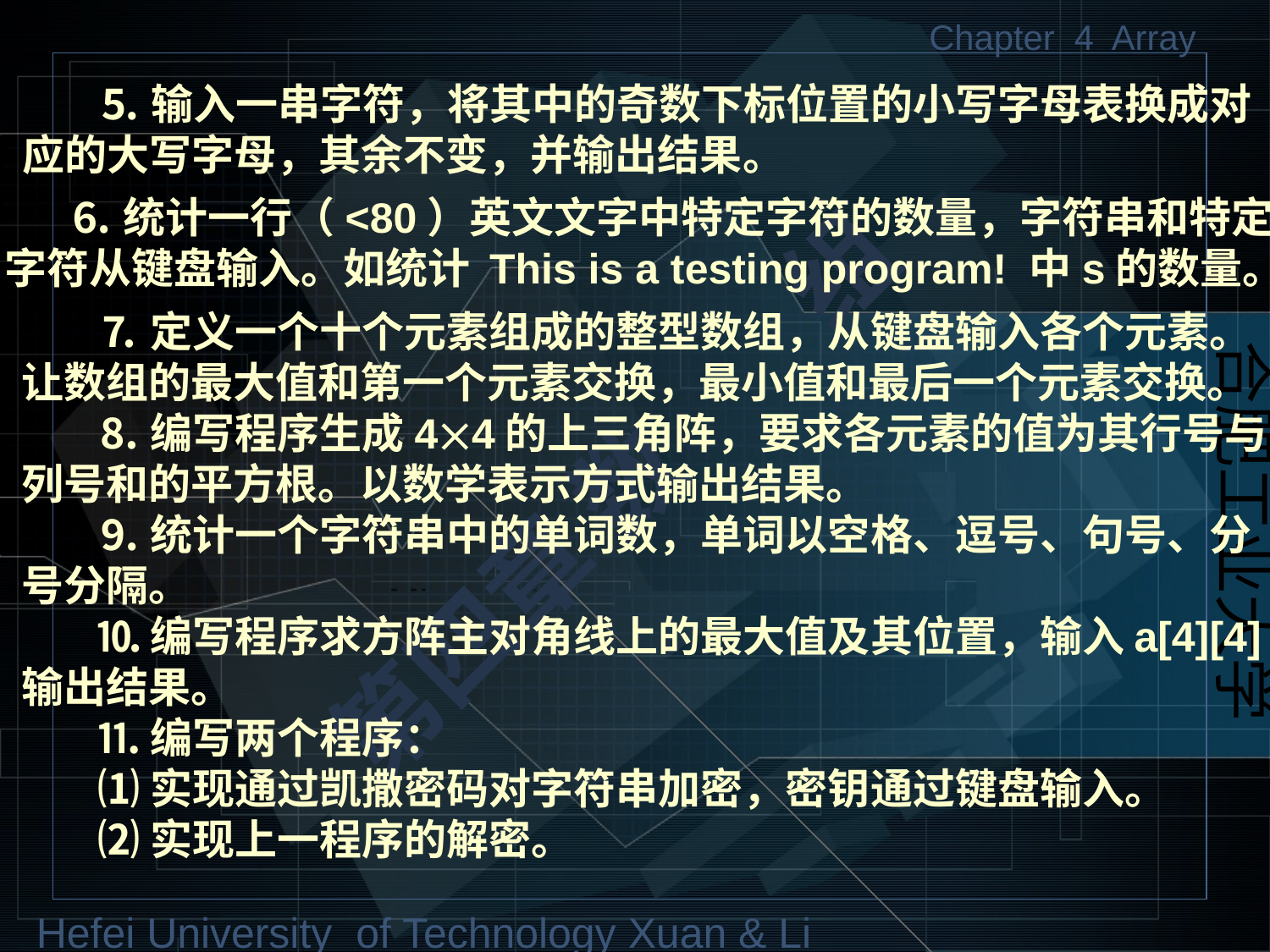

# ⒌输入一串字符，将其中的奇数下标位置的小写字母表换成对应的大写字母，其余不变，并输出结果。
       ⒍统计一行（<80）英文文字中特定字符的数量，字符串和特定
字符从键盘输入。如统计 This is a testing program! 中s的数量。
        ⒎定义一个十个元素组成的整型数组，从键盘输入各个元素。
让数组的最大值和第一个元素交换，最小值和最后一个元素交换。
        ⒏编写程序生成4×4的上三角阵，要求各元素的值为其行号与
列号和的平方根。以数学表示方式输出结果。
        ⒐统计一个字符串中的单词数，单词以空格、逗号、句号、分
号分隔。
        ⒑编写程序求方阵主对角线上的最大值及其位置，输入a[4][4]
输出结果。
        ⒒编写两个程序：
        ⑴实现通过凯撒密码对字符串加密，密钥通过键盘输入。
        ⑵实现上一程序的解密。